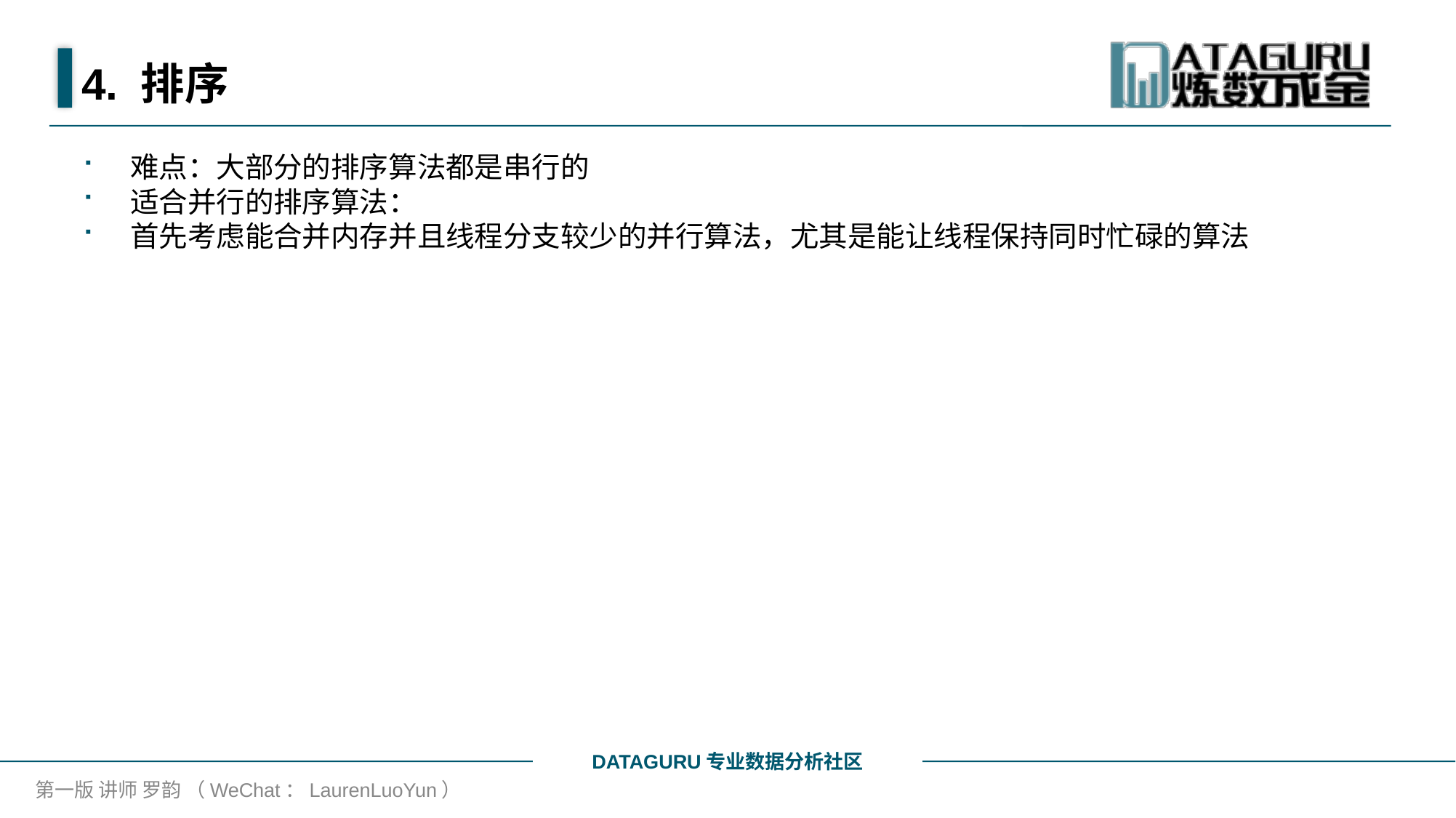

4. 排序
难点：大部分的排序算法都是串行的
适合并行的排序算法：
首先考虑能合并内存并且线程分支较少的并行算法，尤其是能让线程保持同时忙碌的算法